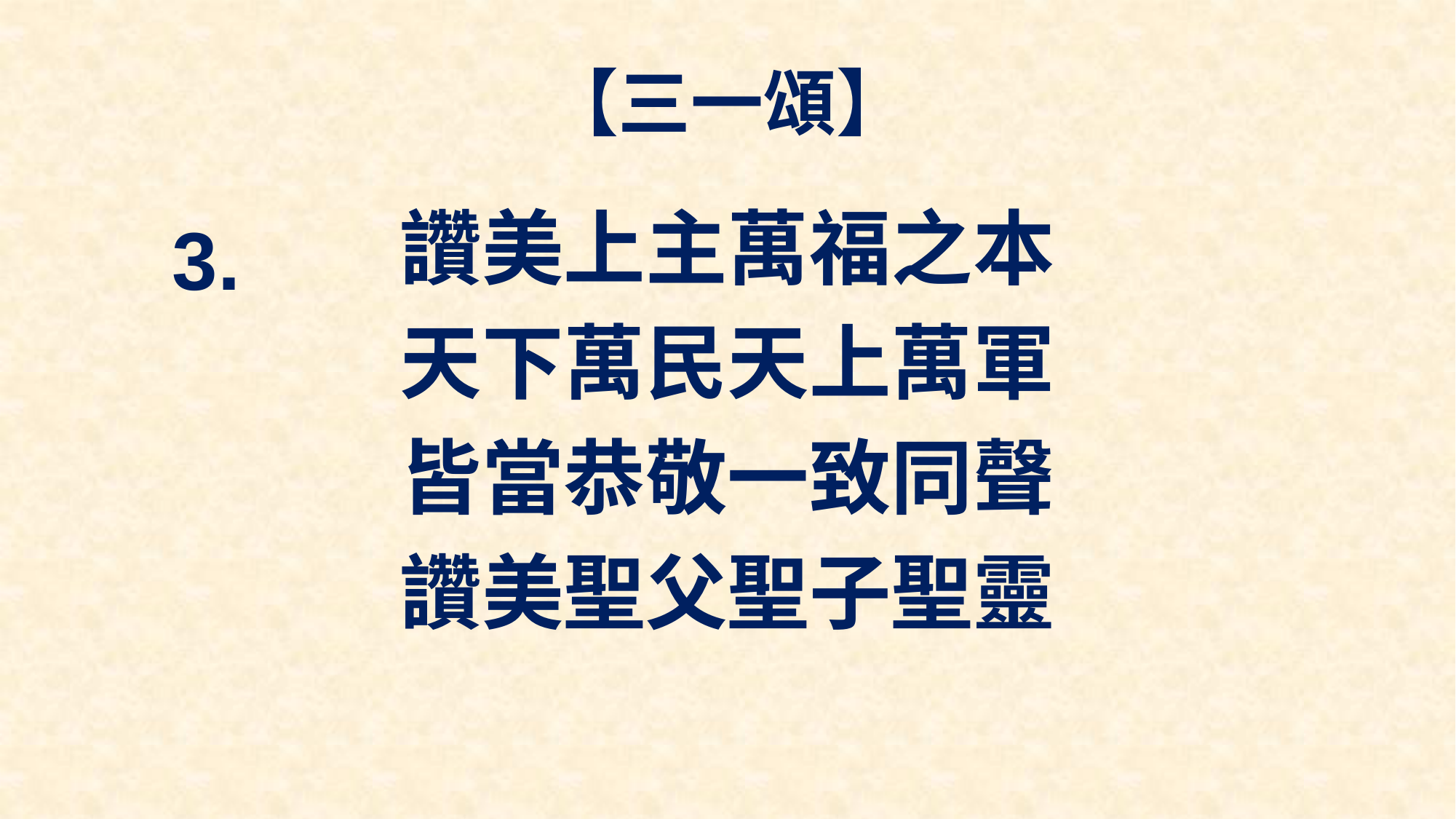

# 【三一頌】
讚美上主萬福之本
天下萬民天上萬軍
皆當恭敬一致同聲
讚美聖父聖子聖靈
3.